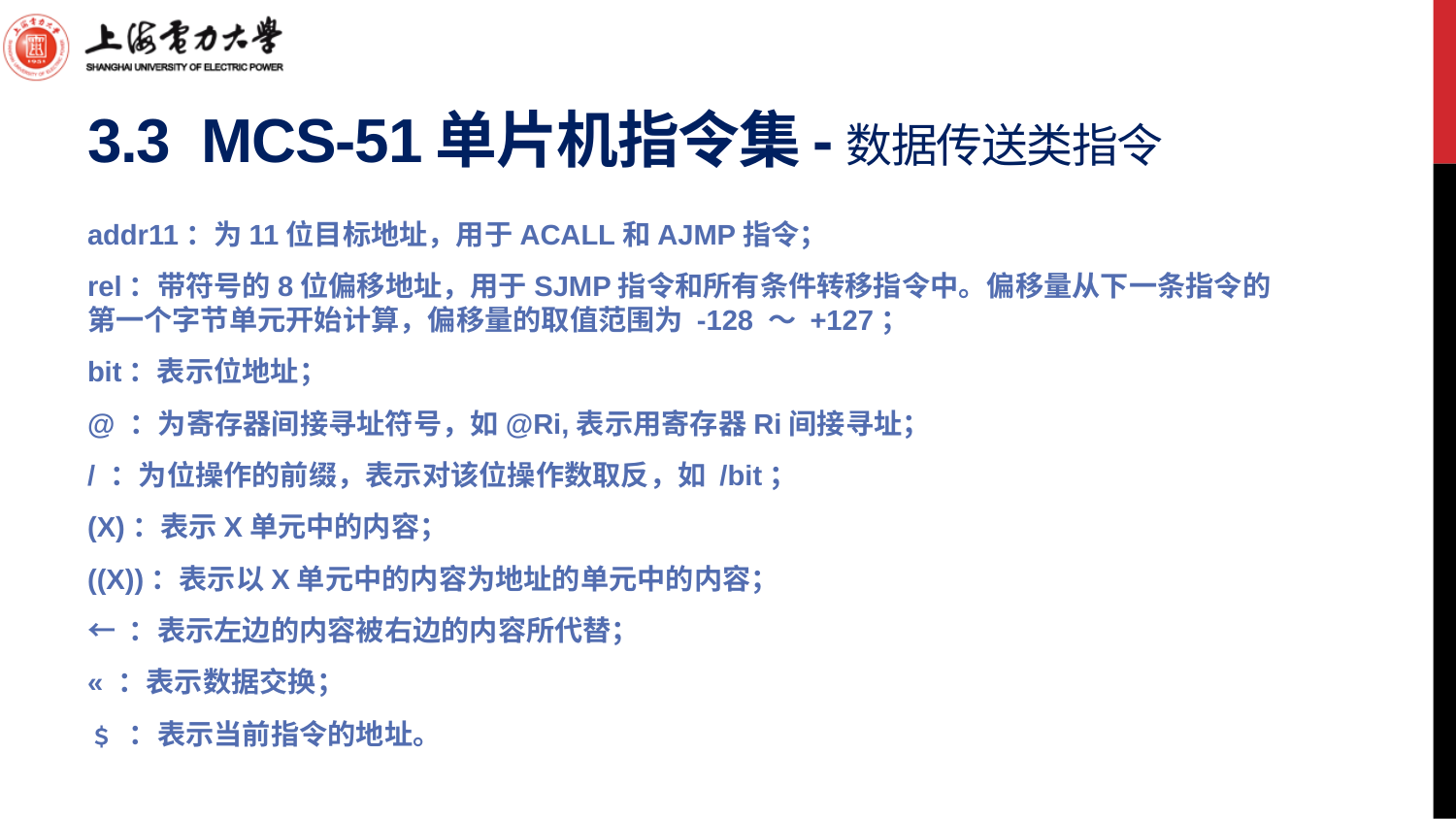

# 3.3  MCS-51单片机指令集-数据传送类指令
addr11：为11位目标地址，用于ACALL和AJMP指令；
rel：带符号的8位偏移地址，用于SJMP指令和所有条件转移指令中。偏移量从下一条指令的第一个字节单元开始计算，偏移量的取值范围为 -128 ～ +127；
bit：表示位地址；
@ ：为寄存器间接寻址符号，如@Ri,表示用寄存器Ri间接寻址；
/ ：为位操作的前缀，表示对该位操作数取反，如 /bit；
(X)：表示X单元中的内容；
((X))：表示以X单元中的内容为地址的单元中的内容；
← ：表示左边的内容被右边的内容所代替；
« ：表示数据交换；
﹩ ：表示当前指令的地址。